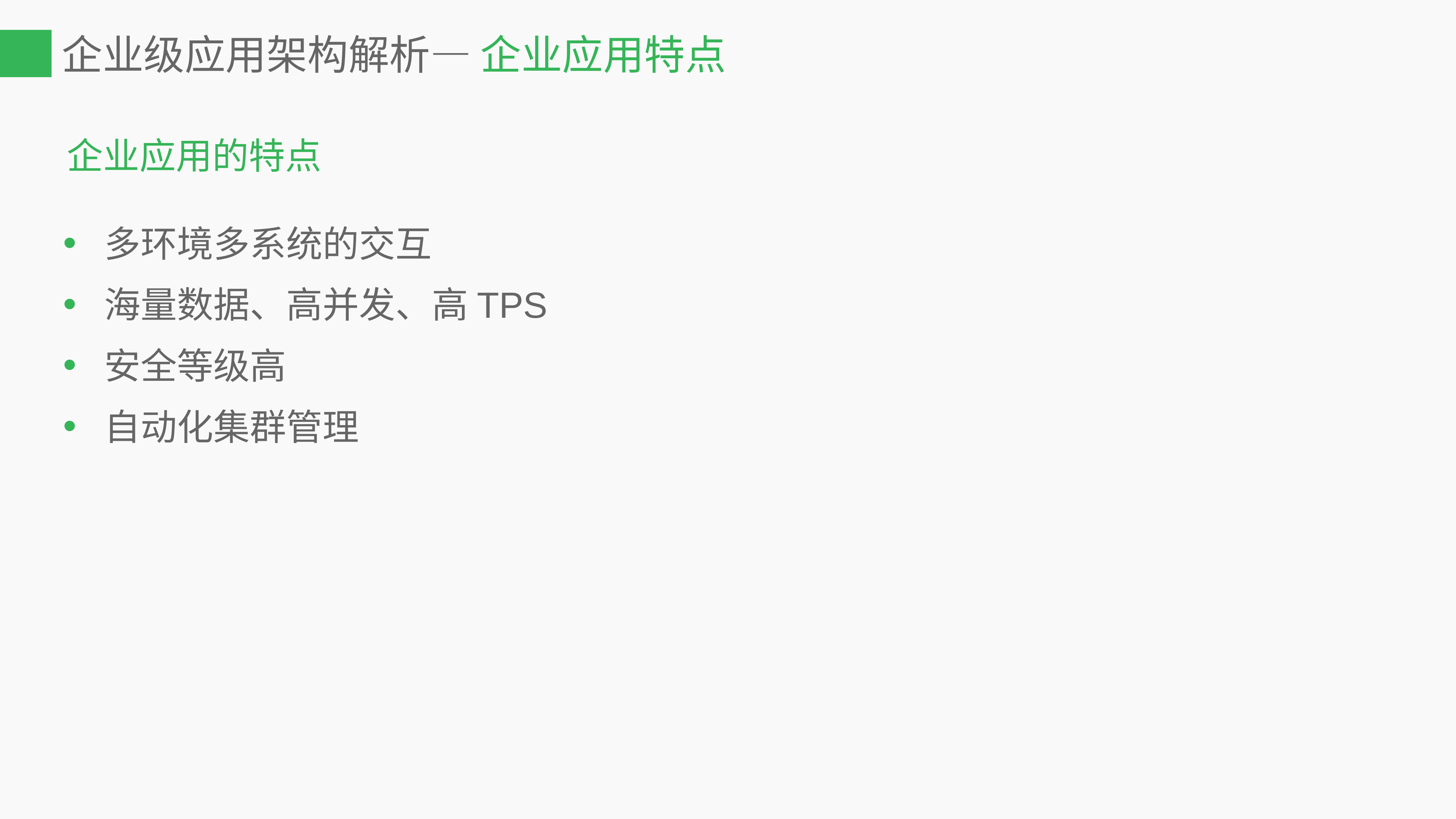

# 企业级应用架构解析— 企业应用特点
企业应用的特点
多环境多系统的交互
海量数据、高并发、高TPS
安全等级高
自动化集群管理